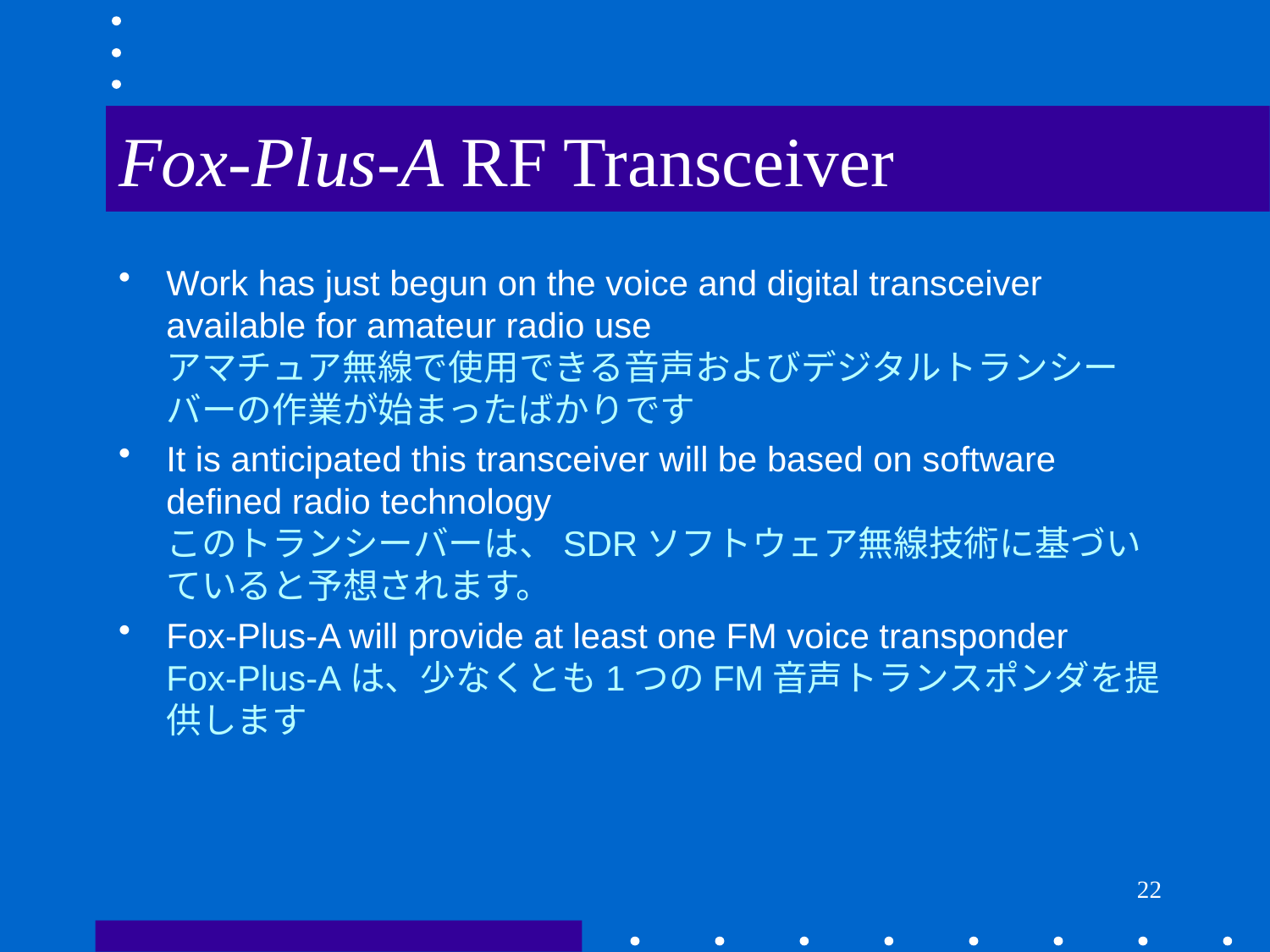

# Fox-Plus-A RF Transceiver
Work has just begun on the voice and digital transceiver available for amateur radio use
アマチュア無線で使用できる音声およびデジタルトランシーバーの作業が始まったばかりです
It is anticipated this transceiver will be based on software defined radio technology
このトランシーバーは、SDRソフトウェア無線技術に基づいていると予想されます。
Fox-Plus-A will provide at least one FM voice transponder
Fox-Plus-Aは、少なくとも1つのFM音声トランスポンダを提供します
22